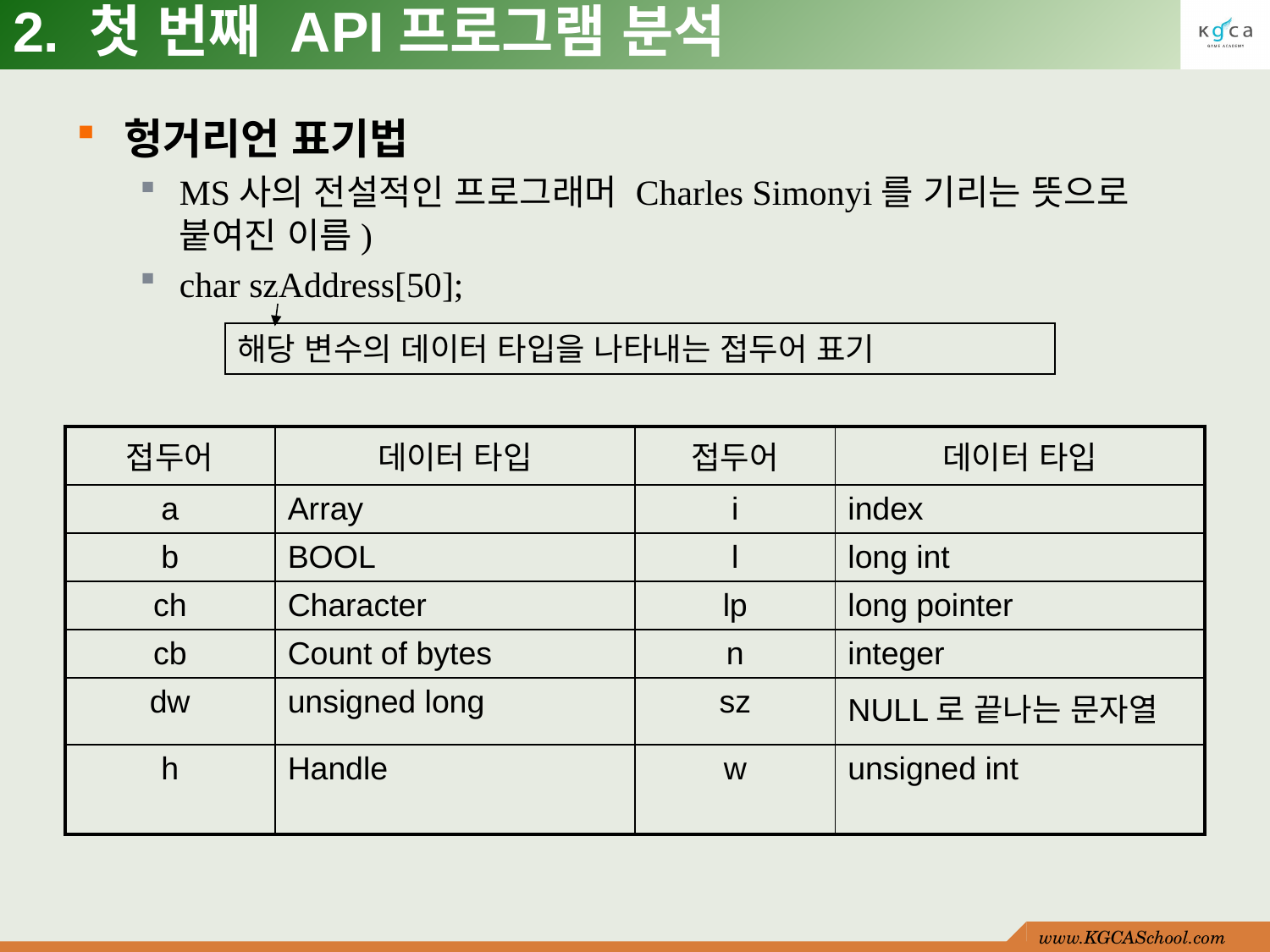

# 2. 첫 번째 API프로그램 분석
헝거리언 표기법
MS사의 전설적인 프로그래머 Charles Simonyi를 기리는 뜻으로 붙여진 이름)
char szAddress[50];

해당 변수의 데이터 타입을 나타내는 접두어 표기
| 접두어 | 데이터 타입 | 접두어 | 데이터 타입 |
| --- | --- | --- | --- |
| a | Array | i | index |
| b | BOOL | l | long int |
| ch | Character | lp | long pointer |
| cb | Count of bytes | n | integer |
| dw | unsigned long | sz | NULL로 끝나는 문자열 |
| h | Handle | w | unsigned int |